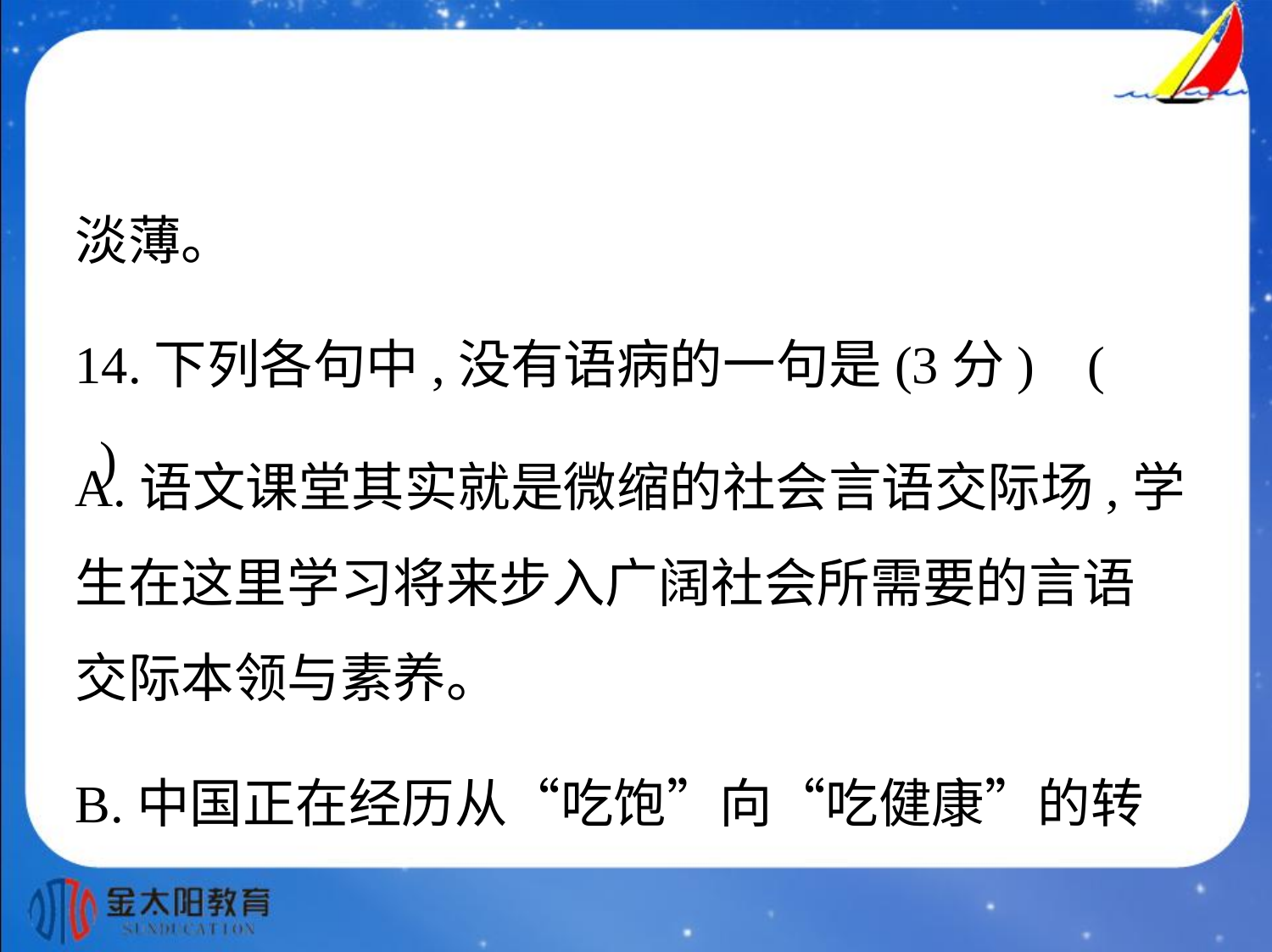

淡薄。
14.下列各句中,没有语病的一句是(3分) (　    )
A.语文课堂其实就是微缩的社会言语交际场,学
生在这里学习将来步入广阔社会所需要的言语
交际本领与素养。
B.中国正在经历从“吃饱”向“吃健康”的转